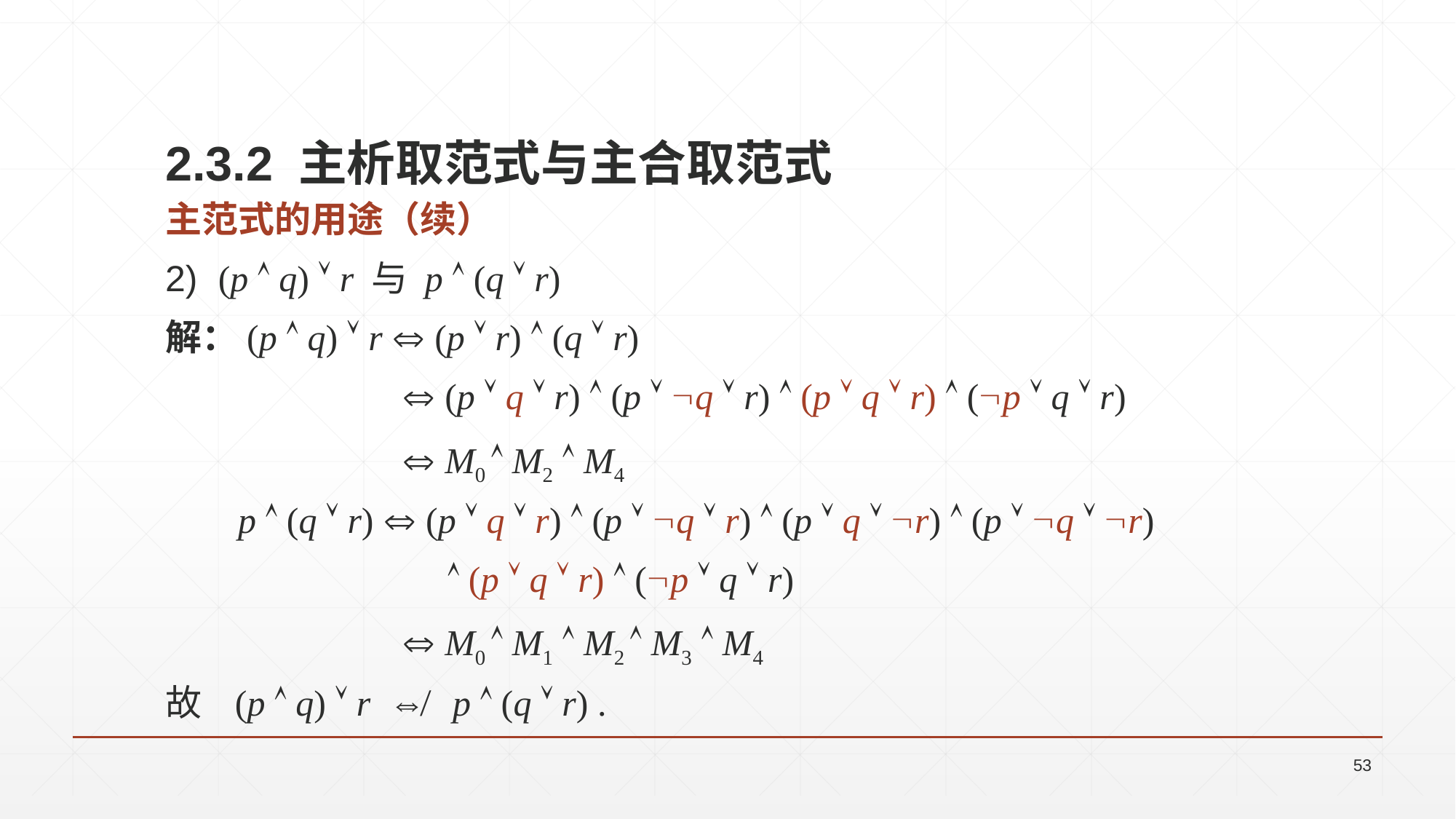

2.3.2 主析取范式与主合取范式
主范式的用途（续）
2)  (p ∧ q) ∨ r 与 p ∧ (q ∨ r)
解：(p ∧ q) ∨ r ⇔ (p ∨ r) ∧ (q ∨ r)
                          ⇔ (p ∨ q ∨ r) ∧ (p ∨ ¬q ∨ r) ∧ (p ∨ q ∨ r) ∧ (¬p ∨ q ∨ r)
                   	  ⇔ M0 ∧ M2 ∧ M4
        p ∧ (q ∨ r) ⇔ (p ∨ q ∨ r) ∧ (p ∨ ¬q ∨ r) ∧ (p ∨ q ∨ ¬r) ∧ (p ∨ ¬q ∨ ¬r)
		       ∧ (p ∨ q ∨ r) ∧ (¬p ∨ q ∨ r)
                          ⇔ M0 ∧ M1 ∧ M2 ∧ M3 ∧ M4
故   (p ∧ q) ∨ r  ⇎   p ∧ (q ∨ r) .
53